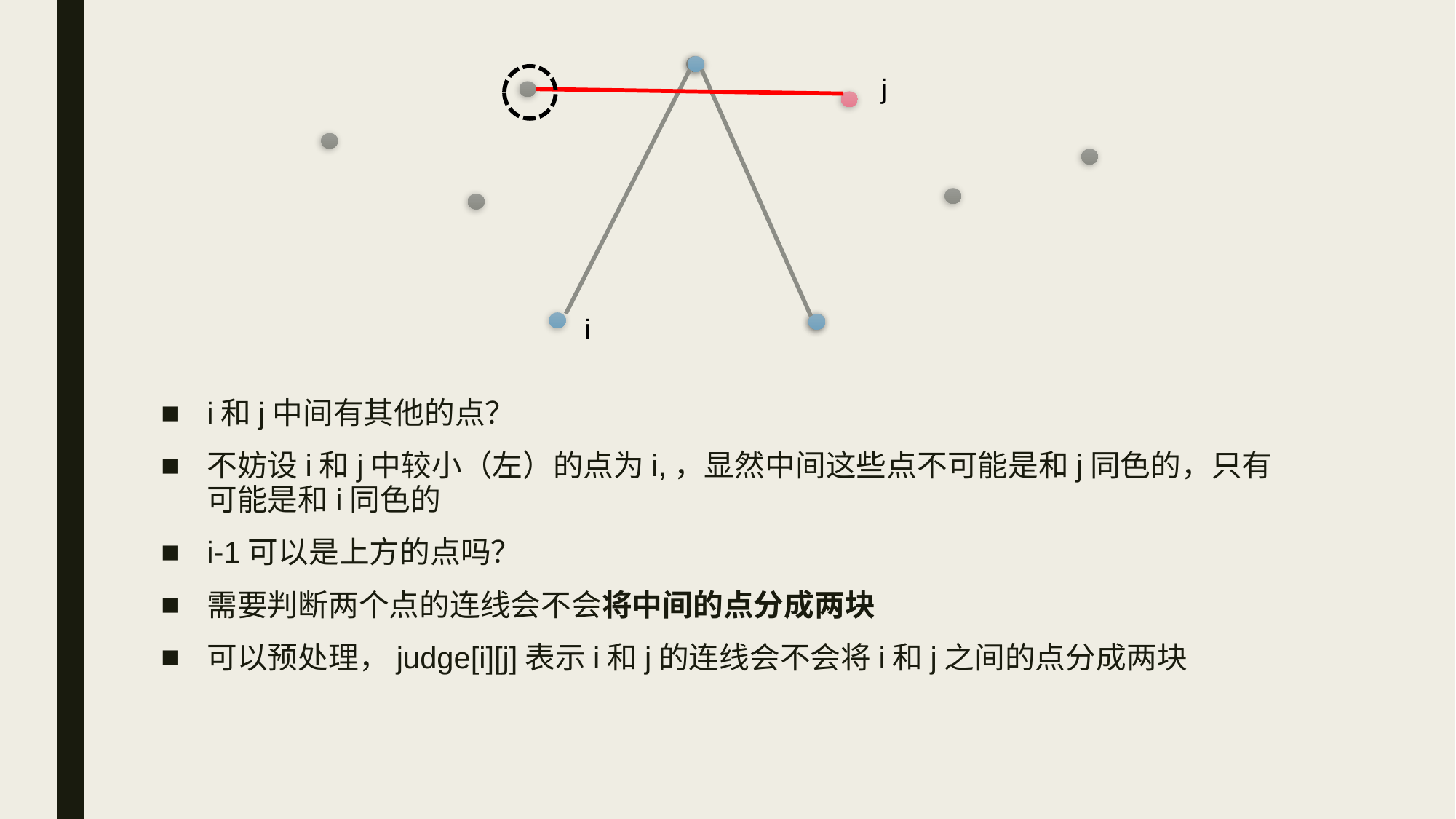

j

i

i和j中间有其他的点？
不妨设i和j中较小（左）的点为i,，显然中间这些点不可能是和j同色的，只有可能是和i同色的
i-1可以是上方的点吗？
需要判断两个点的连线会不会将中间的点分成两块
可以预处理，judge[i][j]表示i和j的连线会不会将i和j之间的点分成两块